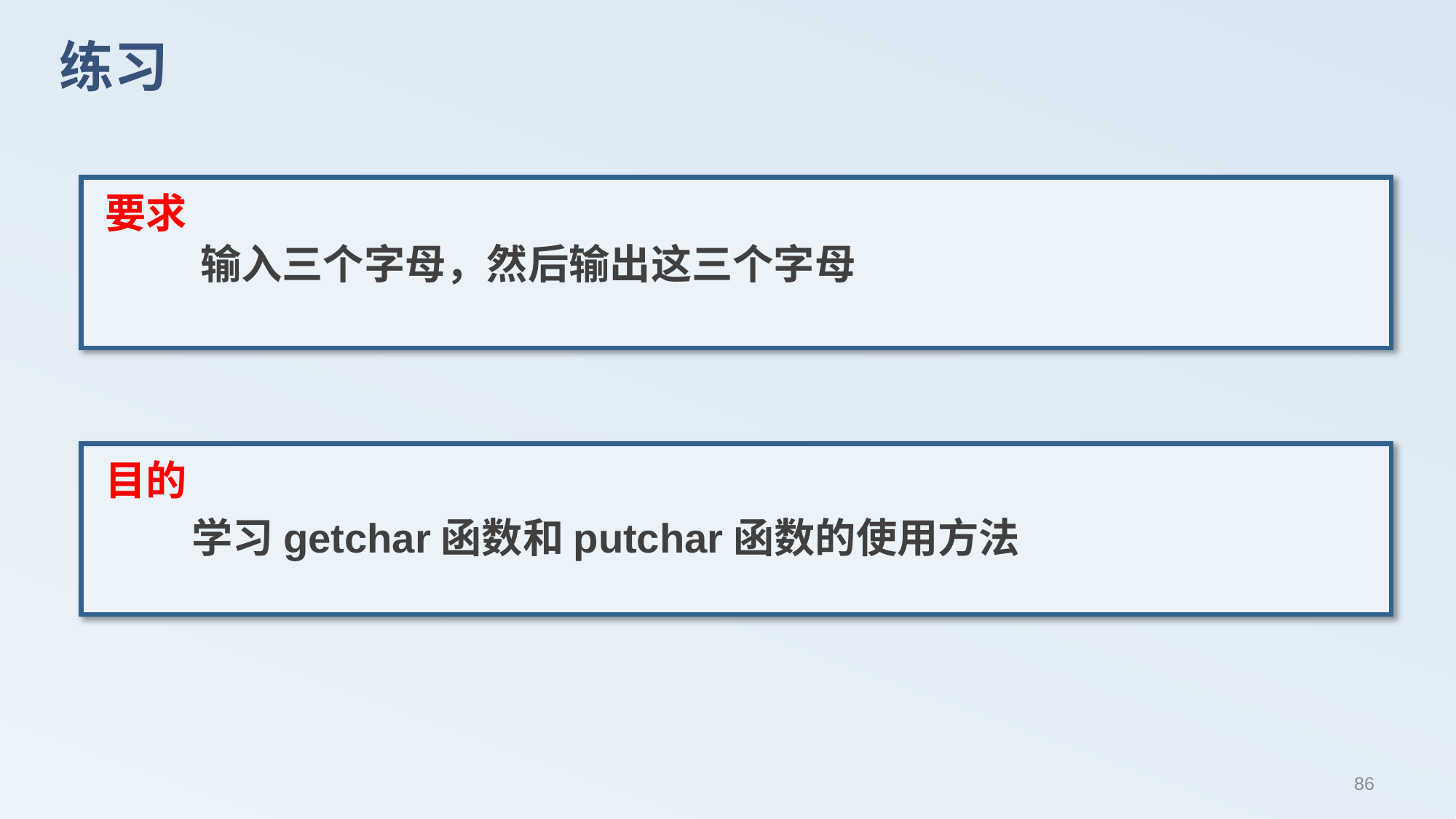

# 练习
要求
         输入三个字母，然后输出这三个字母

目的
	     学习getchar函数和putchar函数的使用方法